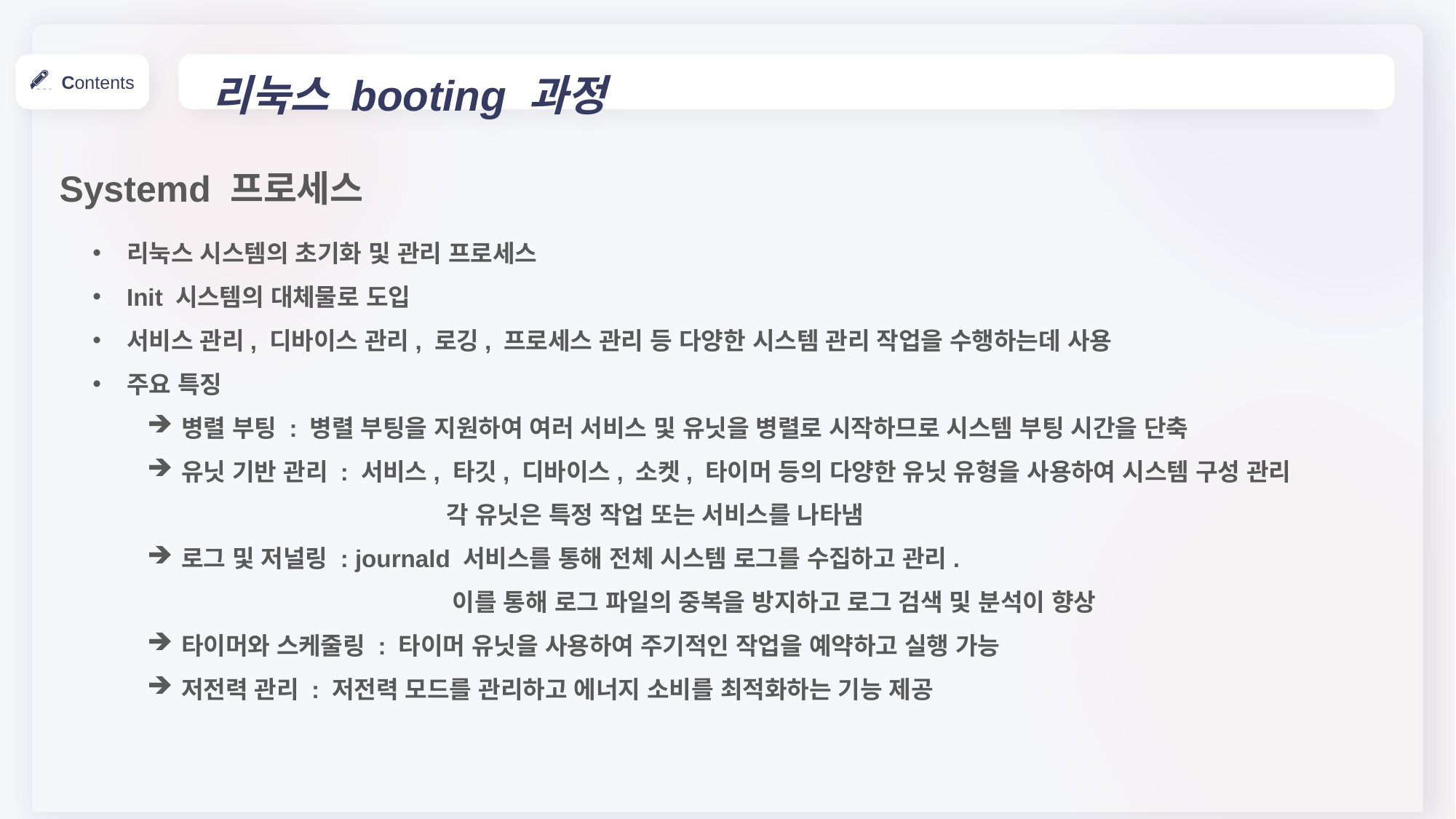

리눅스 booting 과정
Contents

Systemd 프로세스
리눅스 시스템의 초기화 및 관리 프로세스
Init 시스템의 대체물로 도입
서비스 관리, 디바이스 관리, 로깅, 프로세스 관리 등 다양한 시스템 관리 작업을 수행하는데 사용
주요 특징
병렬 부팅 : 병렬 부팅을 지원하여 여러 서비스 및 유닛을 병렬로 시작하므로 시스템 부팅 시간을 단축
유닛 기반 관리 : 서비스, 타깃, 디바이스, 소켓, 타이머 등의 다양한 유닛 유형을 사용하여 시스템 구성 관리
		       각 유닛은 특정 작업 또는 서비스를 나타냄
로그 및 저널링 : journald 서비스를 통해 전체 시스템 로그를 수집하고 관리.
		       이를 통해 로그 파일의 중복을 방지하고 로그 검색 및 분석이 향상
타이머와 스케줄링 : 타이머 유닛을 사용하여 주기적인 작업을 예약하고 실행 가능
저전력 관리 : 저전력 모드를 관리하고 에너지 소비를 최적화하는 기능 제공